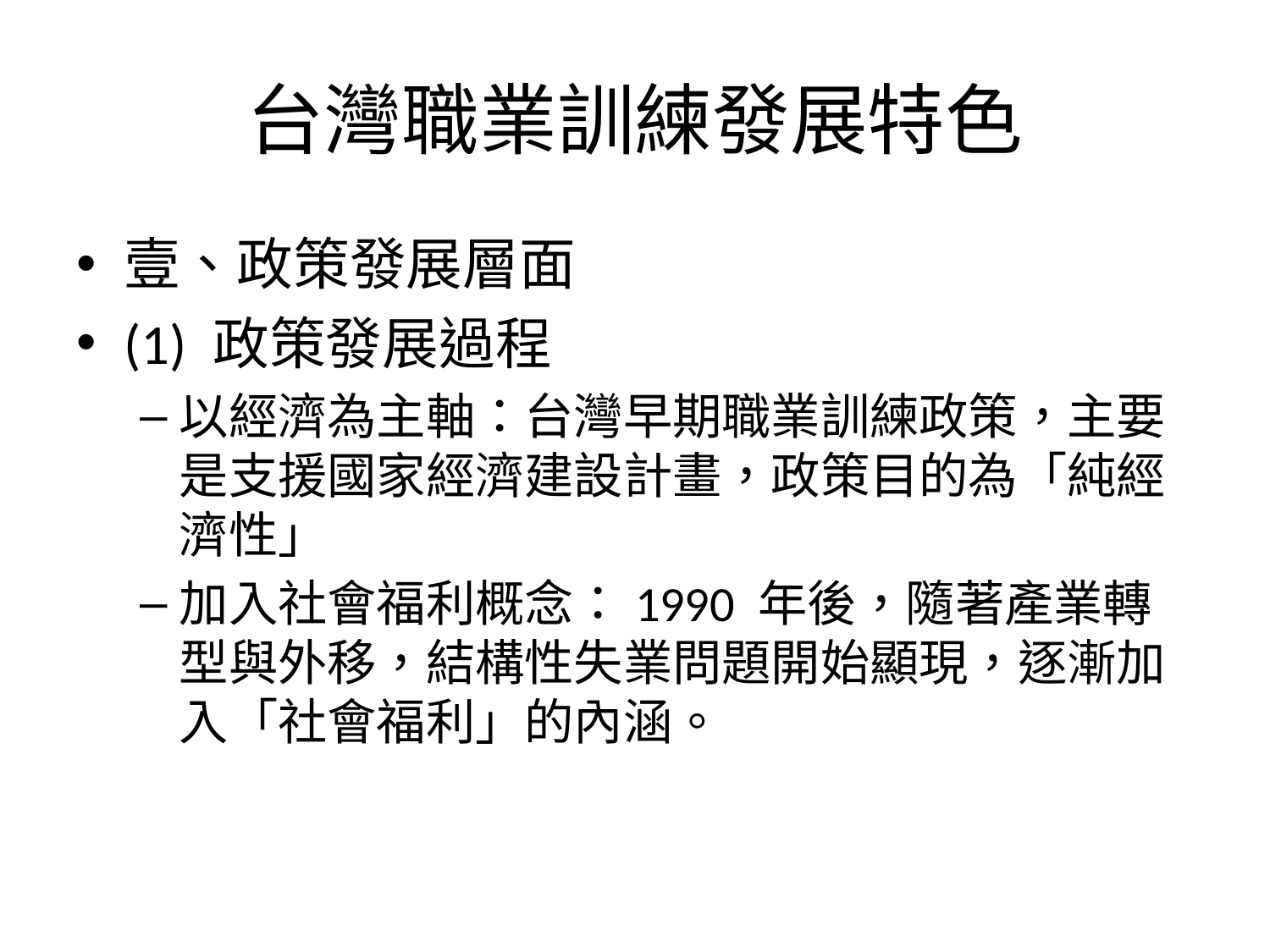

# 台灣職業訓練發展特色
壹、政策發展層面
(1) 政策發展過程
以經濟為主軸：台灣早期職業訓練政策，主要是支援國家經濟建設計畫，政策目的為「純經濟性」
加入社會福利概念：1990 年後，隨著產業轉型與外移，結構性失業問題開始顯現，逐漸加入「社會福利」的內涵。